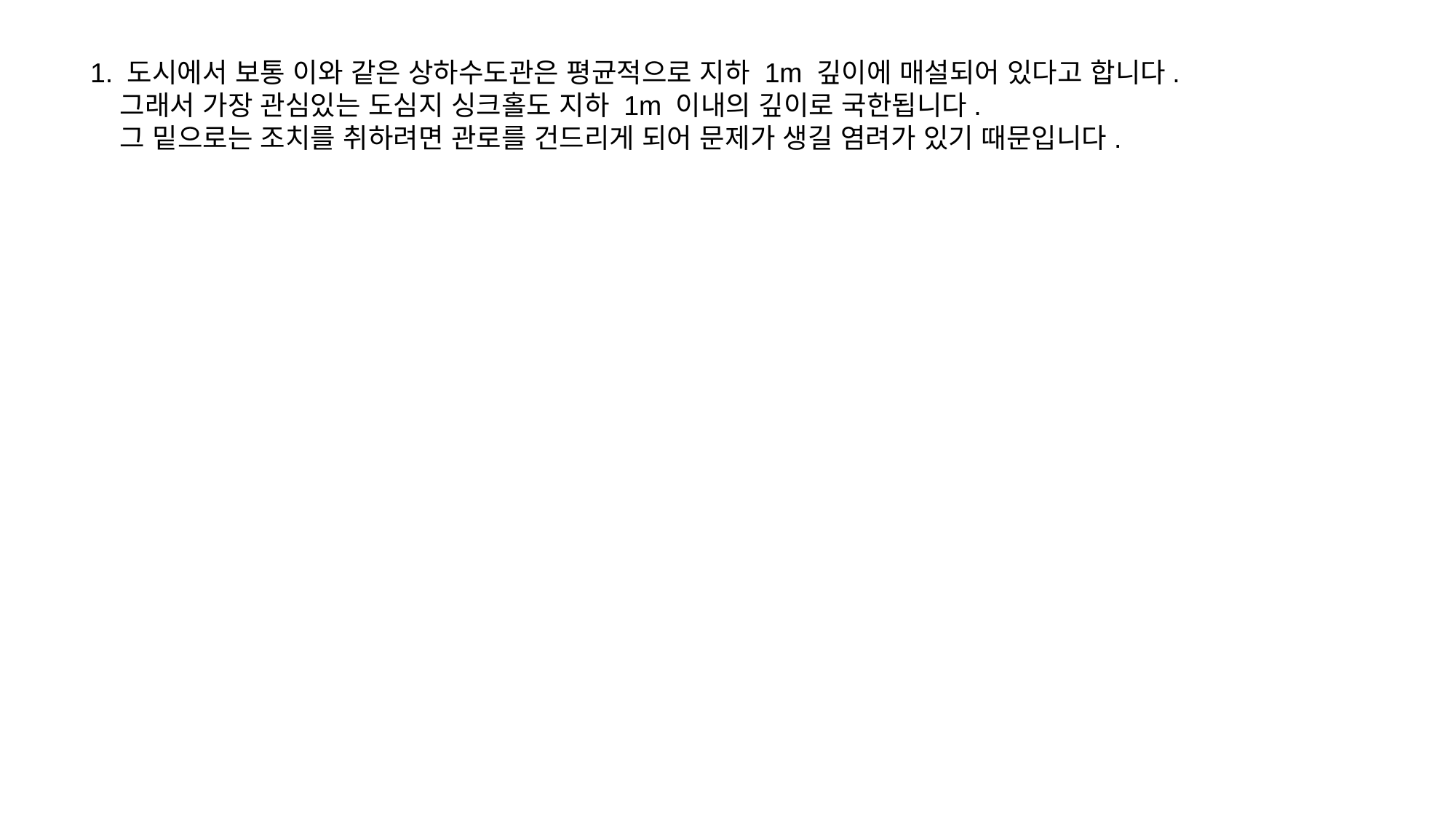

1. 도시에서 보통 이와 같은 상하수도관은 평균적으로 지하 1m 깊이에 매설되어 있다고 합니다.
   그래서 가장 관심있는 도심지 싱크홀도 지하 1m 이내의 깊이로 국한됩니다.
   그 밑으로는 조치를 취하려면 관로를 건드리게 되어 문제가 생길 염려가 있기 때문입니다.